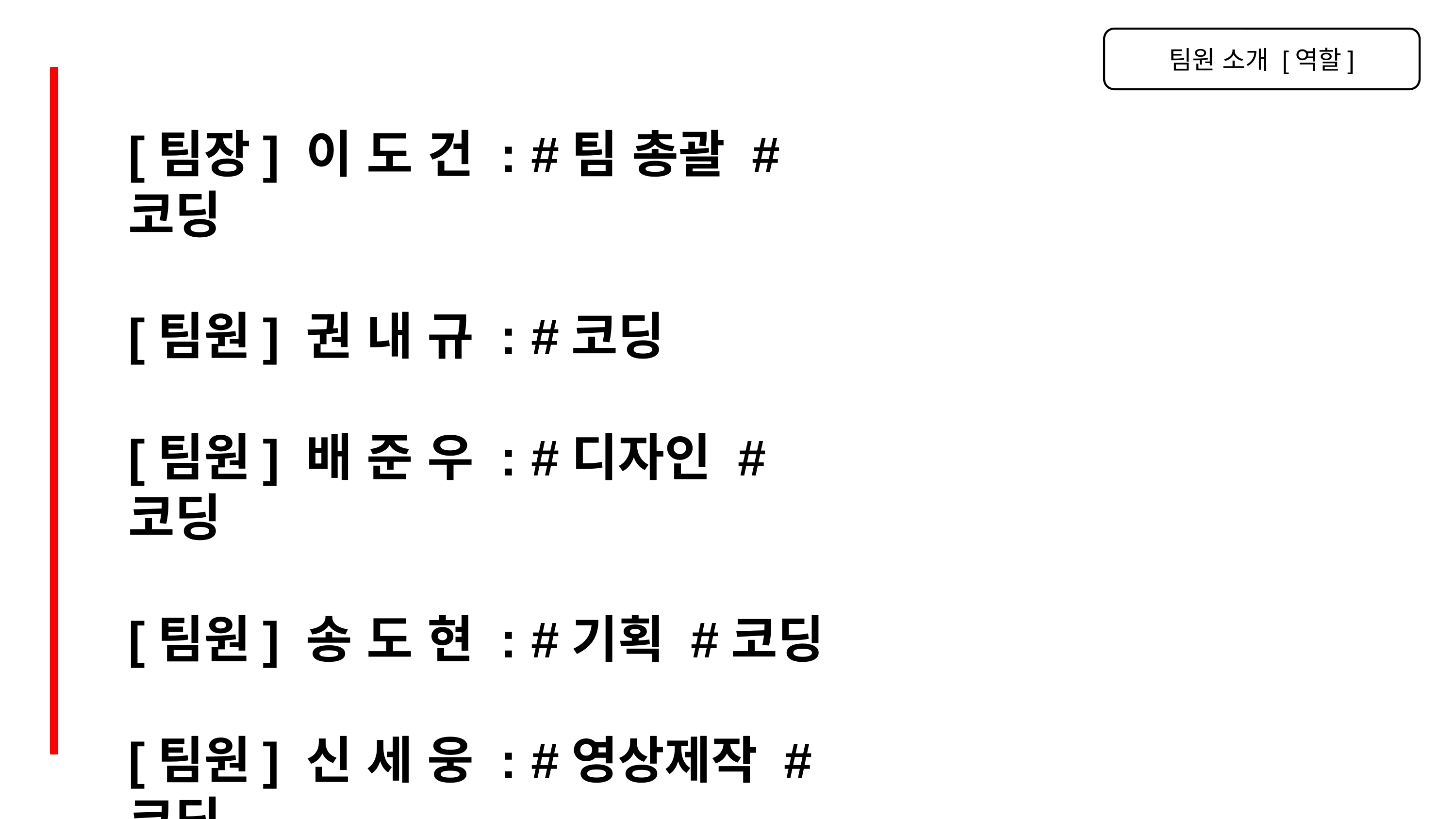

팀원 소개 [역할]

[팀장] 이 도 건 : #팀 총괄 #코딩

[팀원] 권 내 규 : #코딩

[팀원] 배 준 우 : #디자인 #코딩

[팀원] 송 도 현 : #기획 #코딩

[팀원] 신 세 웅 : #영상제작 #코딩